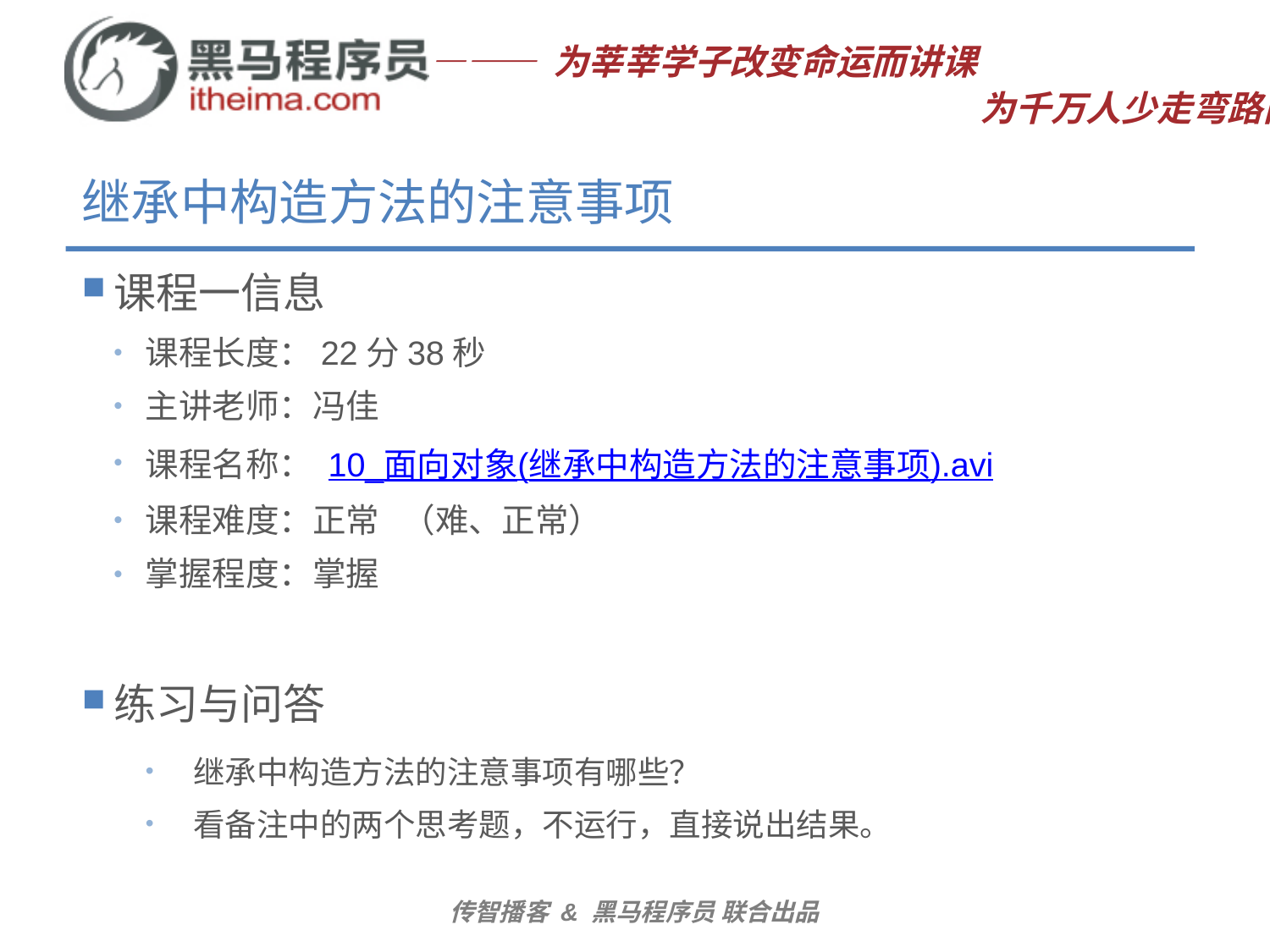

# 继承中构造方法的注意事项
课程一信息
课程长度：22分38秒
主讲老师：冯佳
课程名称： 10_面向对象(继承中构造方法的注意事项).avi
课程难度：正常   （难、正常）
掌握程度：掌握

练习与问答
继承中构造方法的注意事项有哪些？
看备注中的两个思考题，不运行，直接说出结果。